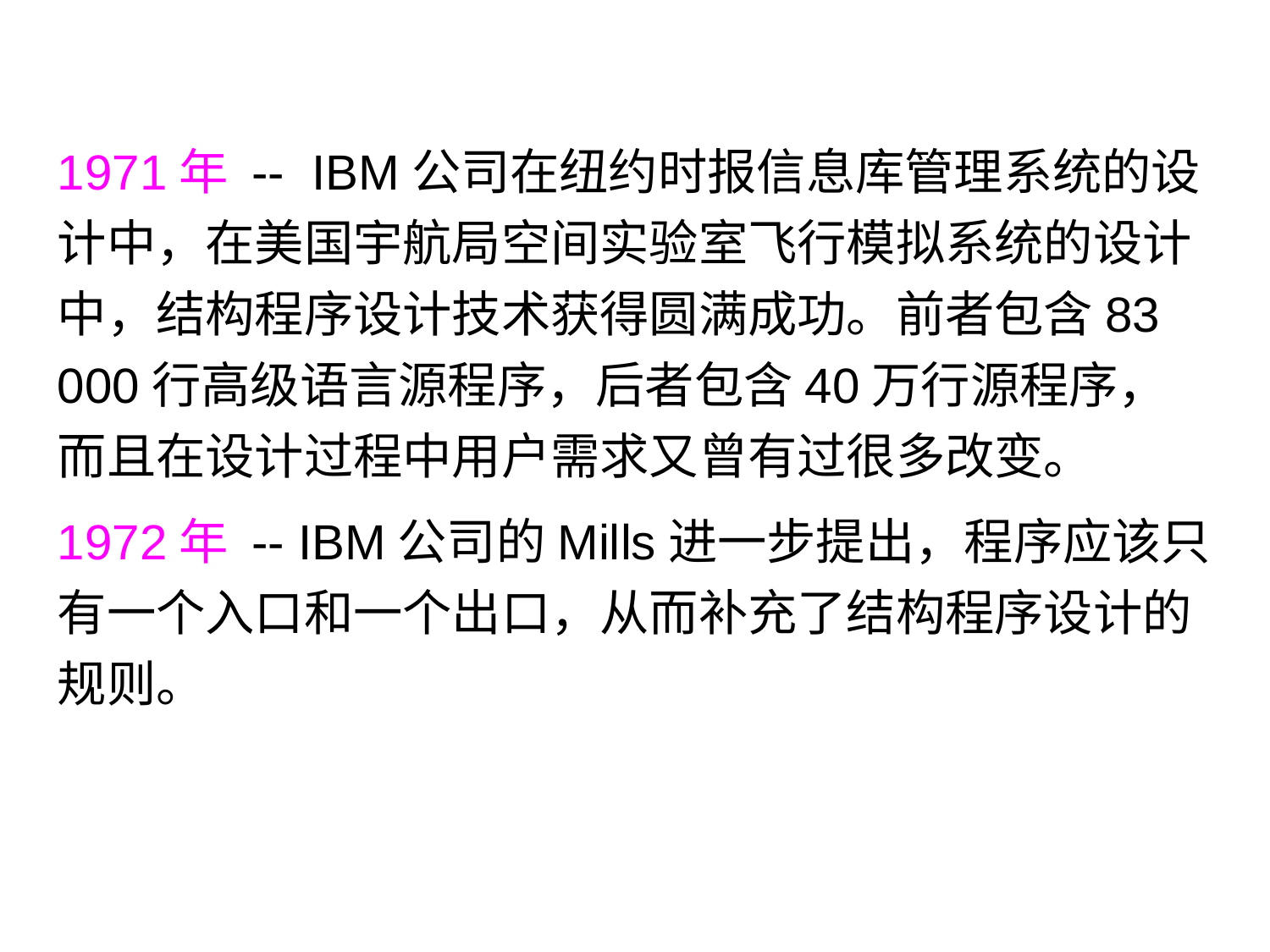

1971年 --  IBM公司在纽约时报信息库管理系统的设计中，在美国宇航局空间实验室飞行模拟系统的设计中，结构程序设计技术获得圆满成功。前者包含83 000行高级语言源程序，后者包含40万行源程序，而且在设计过程中用户需求又曾有过很多改变。
1972年 -- IBM公司的Mills进一步提出，程序应该只有一个入口和一个出口，从而补充了结构程序设计的规则。